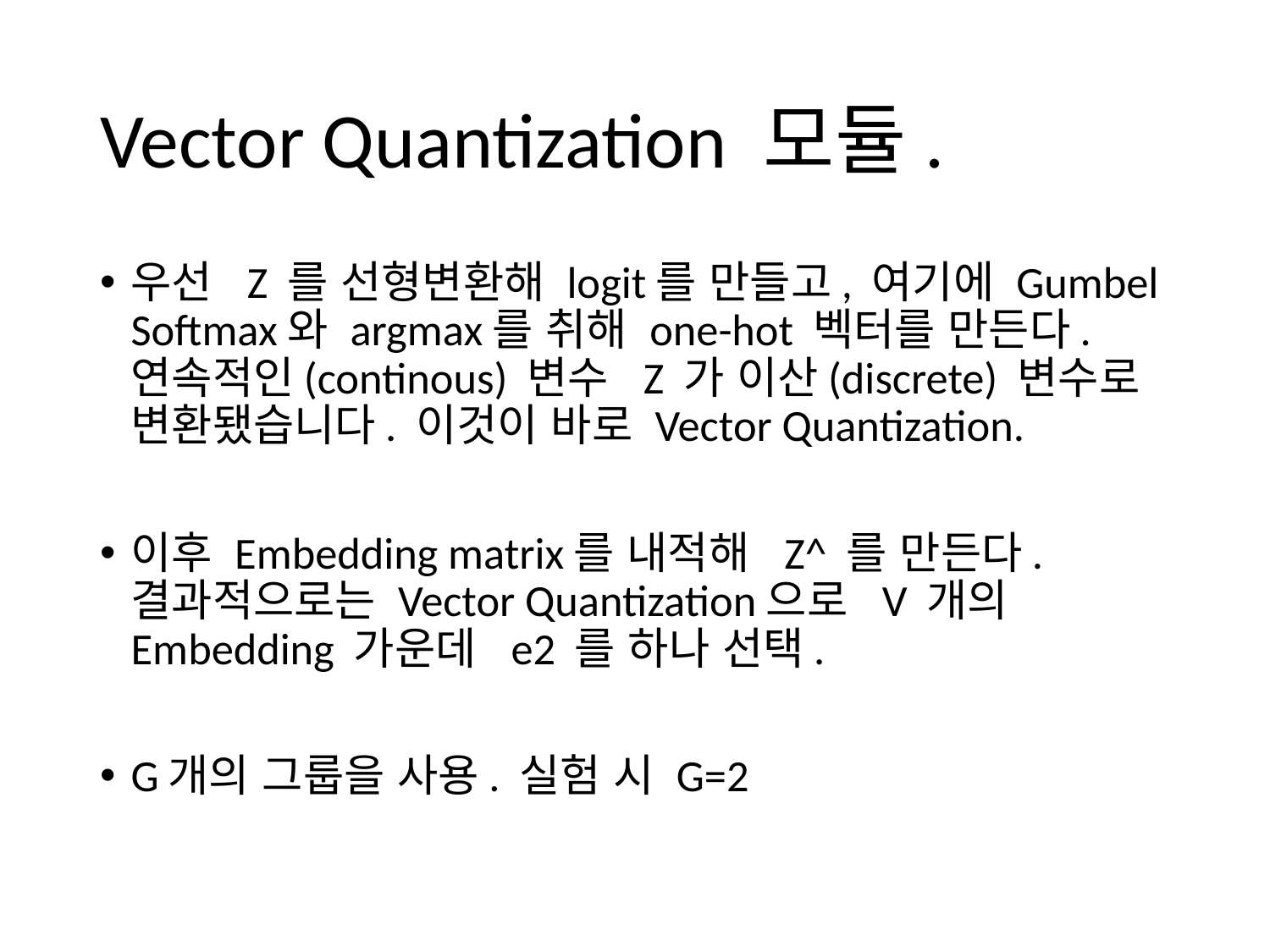

# Vector Quantization 모듈.
우선  Z 를 선형변환해 logit를 만들고, 여기에 Gumbel Softmax와 argmax를 취해 one-hot 벡터를 만든다.  연속적인(continous) 변수  Z 가 이산(discrete) 변수로 변환됐습니다. 이것이 바로 Vector Quantization.

이후 Embedding matrix를 내적해  Z^ 를 만든다. 결과적으로는 Vector Quantization으로  V 개의 Embedding 가운데  e2 를 하나 선택.

G개의 그룹을 사용. 실험 시 G=2